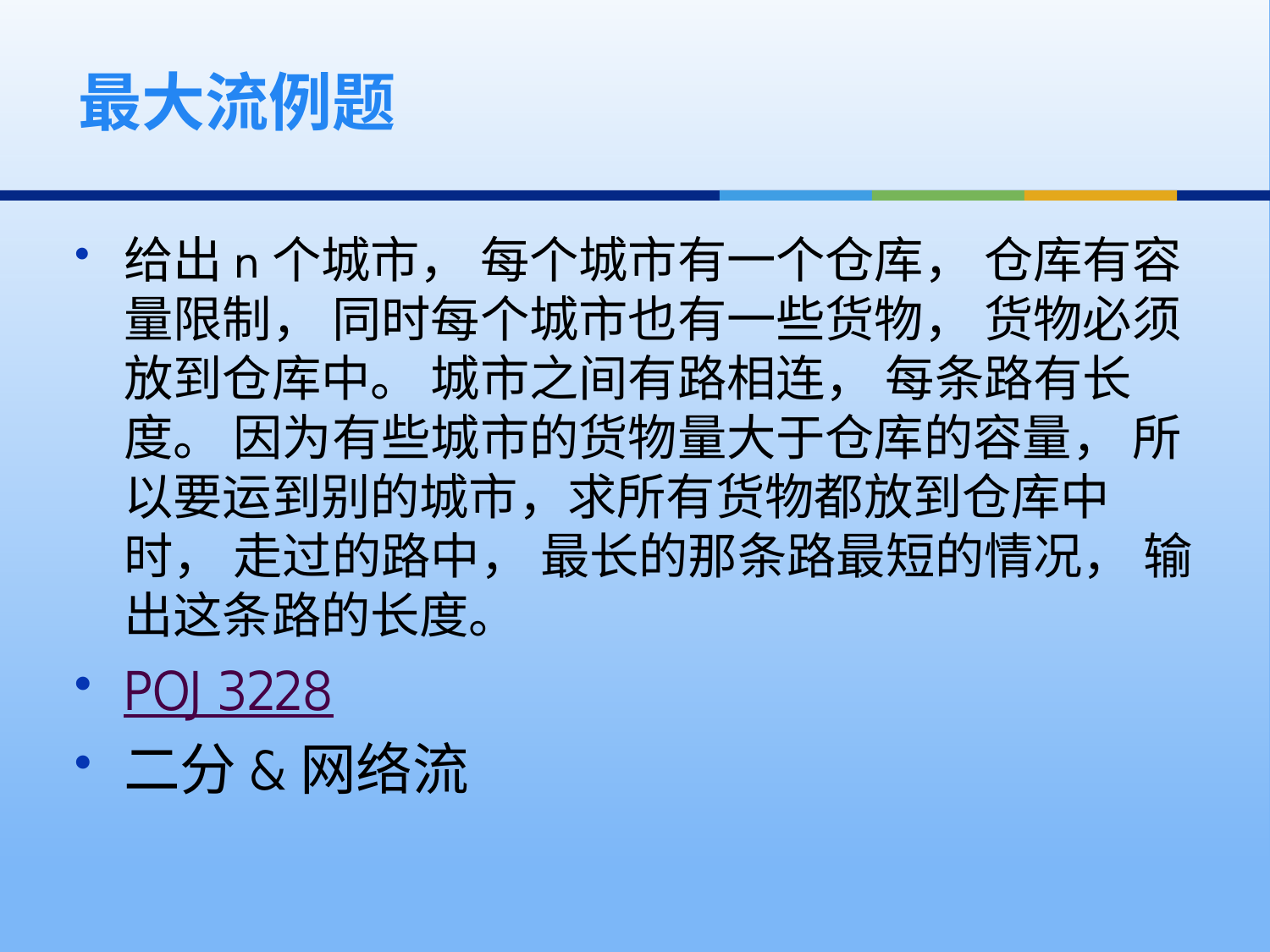

最大流例题
给出n个城市， 每个城市有一个仓库， 仓库有容量限制， 同时每个城市也有一些货物， 货物必须放到仓库中。 城市之间有路相连， 每条路有长度。 因为有些城市的货物量大于仓库的容量， 所以要运到别的城市，求所有货物都放到仓库中时， 走过的路中， 最长的那条路最短的情况， 输出这条路的长度。
POJ 3228
二分&网络流